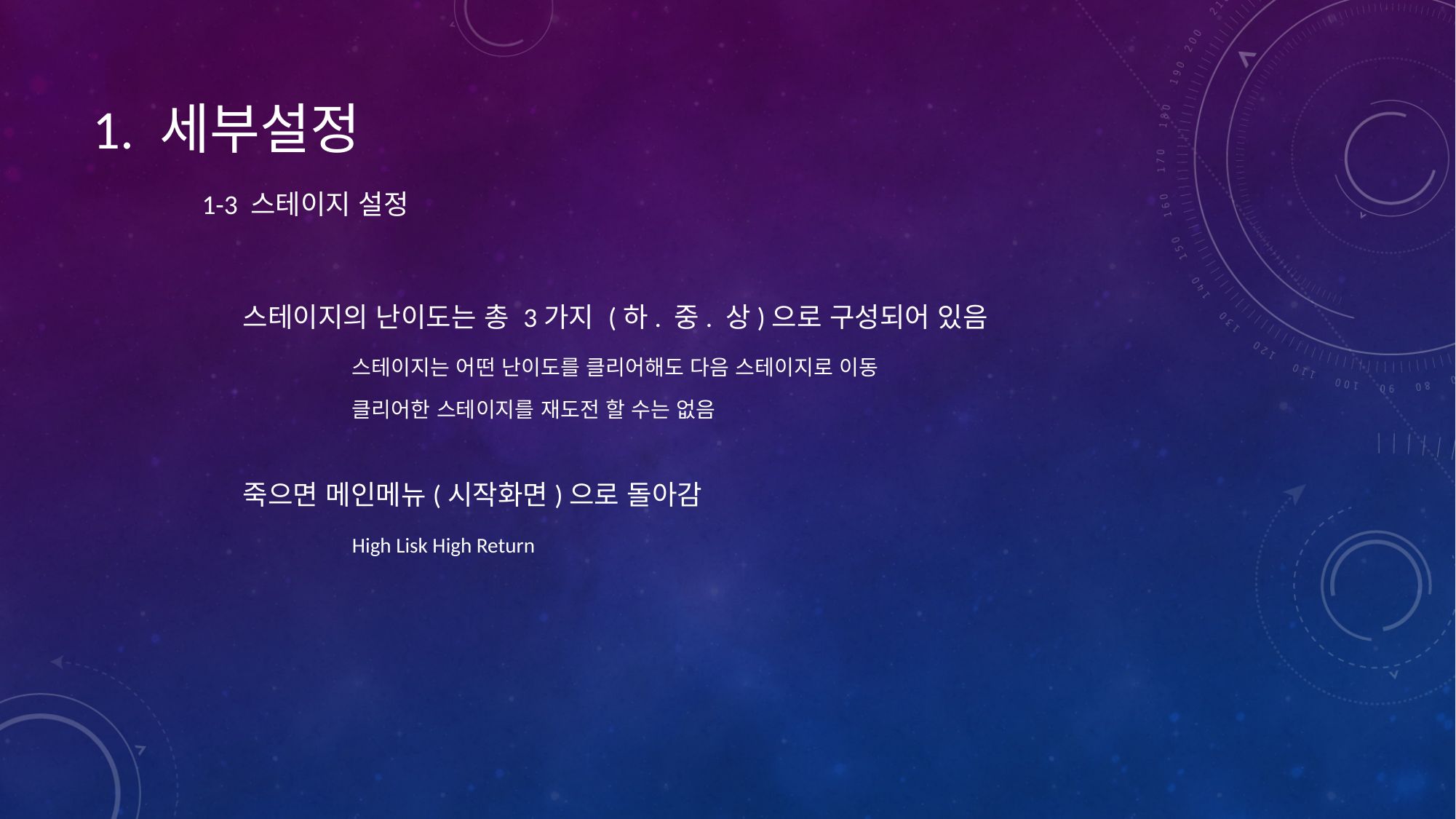

# 1. 세부설정 1-3 스테이지 설정

	스테이지의 난이도는 총 3가지 (하. 중. 상)으로 구성되어 있음
		스테이지는 어떤 난이도를 클리어해도 다음 스테이지로 이동
		클리어한 스테이지를 재도전 할 수는 없음

	죽으면 메인메뉴(시작화면)으로 돌아감
		High Lisk High Return